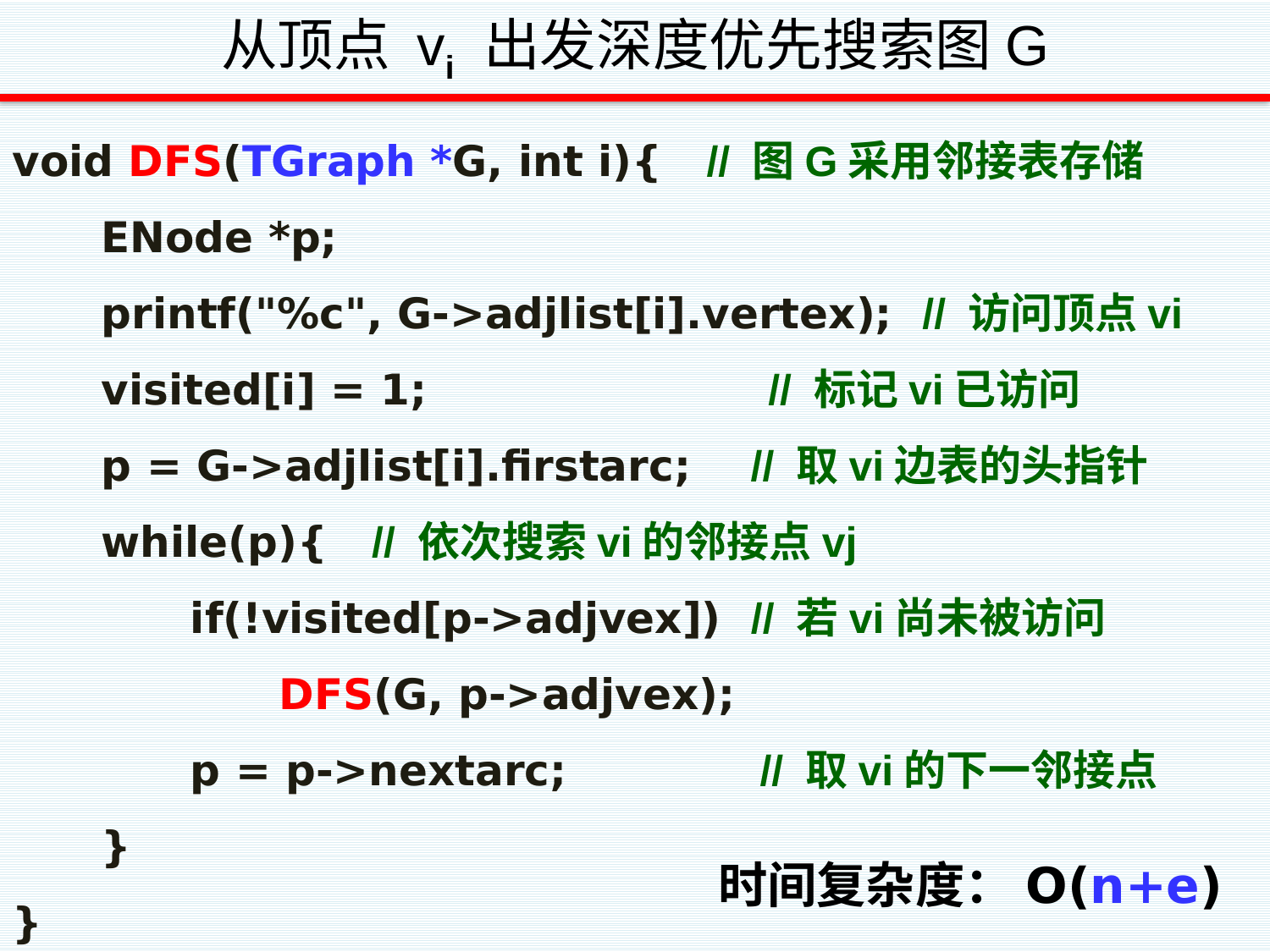

# 从顶点 vi 出发深度优先搜索图G
void DFS(TGraph *G, int i){   // 图G采用邻接表存储
      ENode *p;
      printf("%c", G->adjlist[i].vertex);  // 访问顶点vi
      visited[i] = 1;                       // 标记vi已访问
      p = G->adjlist[i].firstarc;    // 取vi边表的头指针
      while(p){   // 依次搜索vi的邻接点vj
            if(!visited[p->adjvex])  // 若vi尚未被访问
                  DFS(G, p->adjvex);
            p = p->nextarc;             // 取vi的下一邻接点
      }
}
时间复杂度：O(n+e)